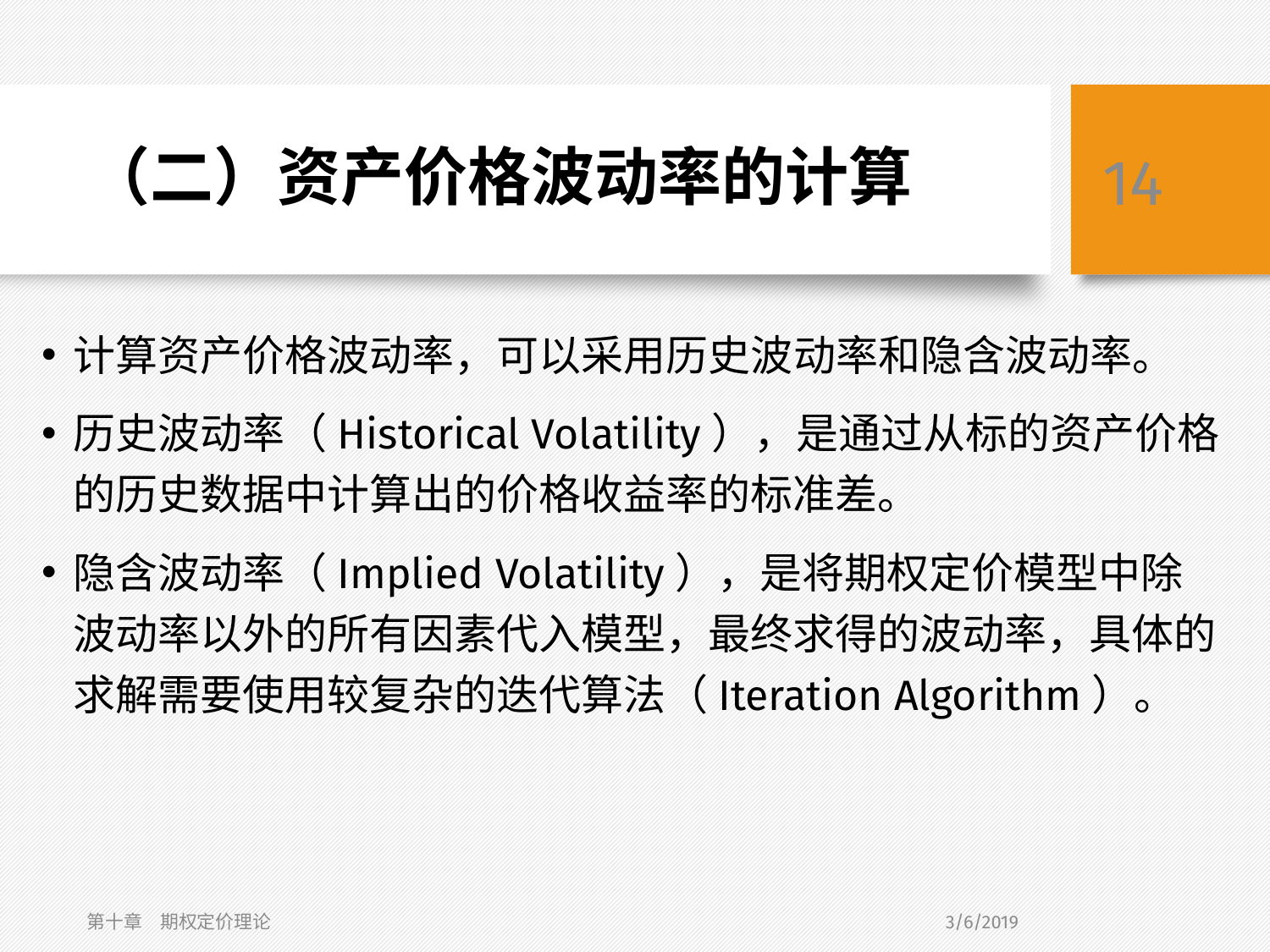

# （二）资产价格波动率的计算
14
计算资产价格波动率，可以采用历史波动率和隐含波动率。
历史波动率（Historical Volatility），是通过从标的资产价格的历史数据中计算出的价格收益率的标准差。
隐含波动率（Implied Volatility），是将期权定价模型中除波动率以外的所有因素代入模型，最终求得的波动率，具体的求解需要使用较复杂的迭代算法（Iteration Algorithm）。

3/6/2019
第十章　期权定价理论